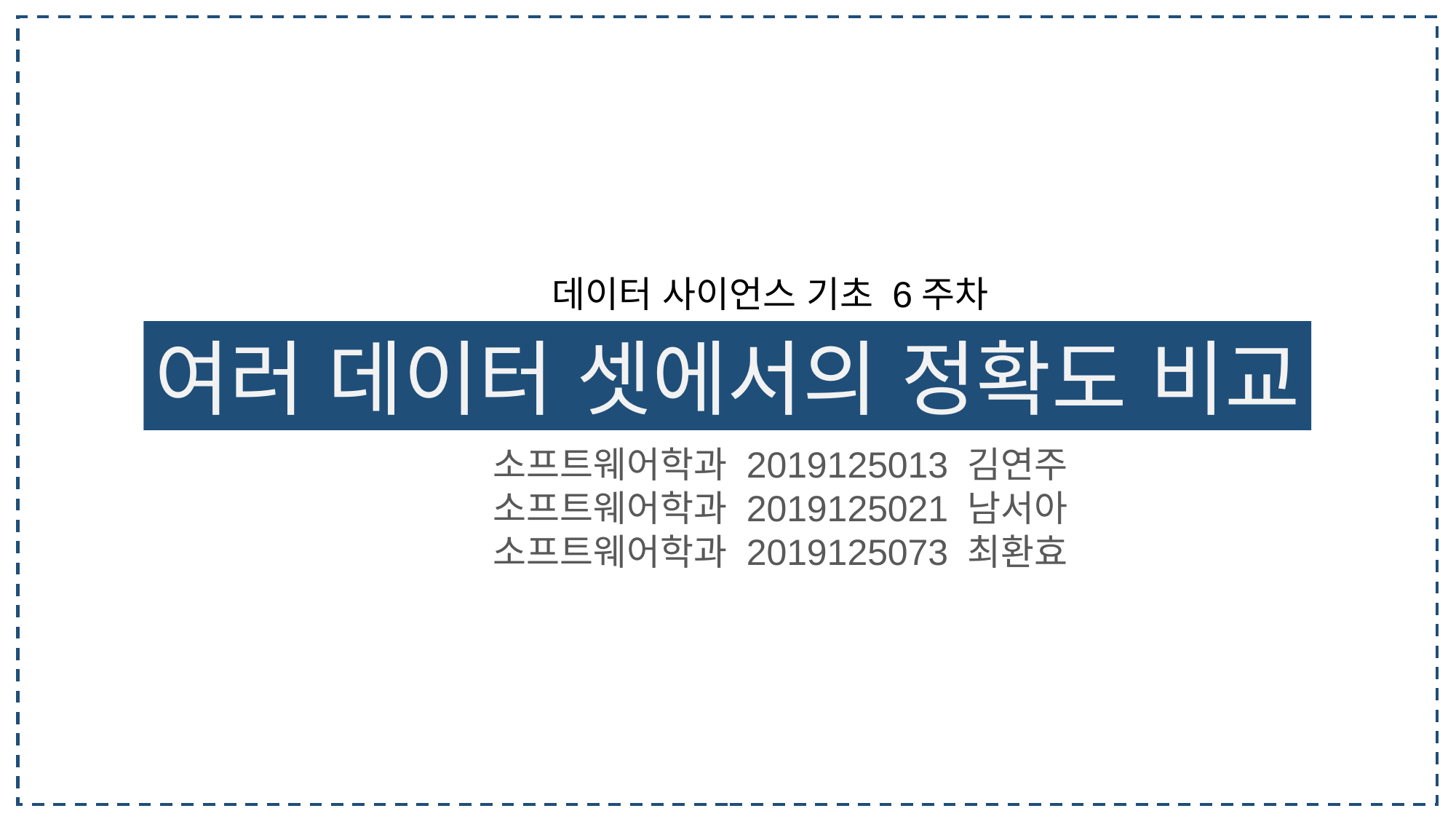

데이터 사이언스 기초 6주차
여러 데이터 셋에서의 정확도 비교
소프트웨어학과 2019125013 김연주
소프트웨어학과 2019125021 남서아
소프트웨어학과 2019125073 최환효